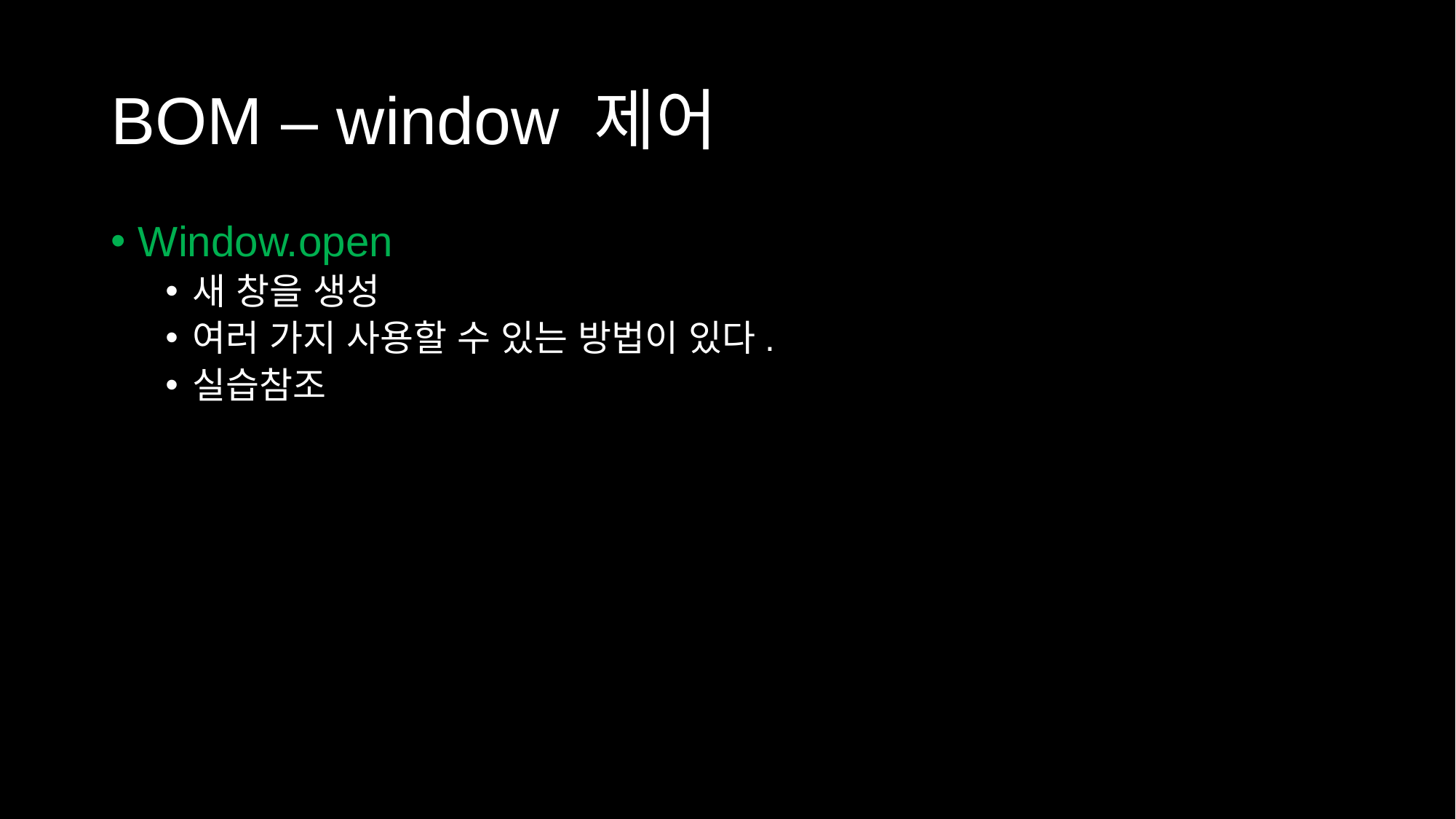

# BOM – window 제어
Window.open
새 창을 생성
여러 가지 사용할 수 있는 방법이 있다.
실습참조